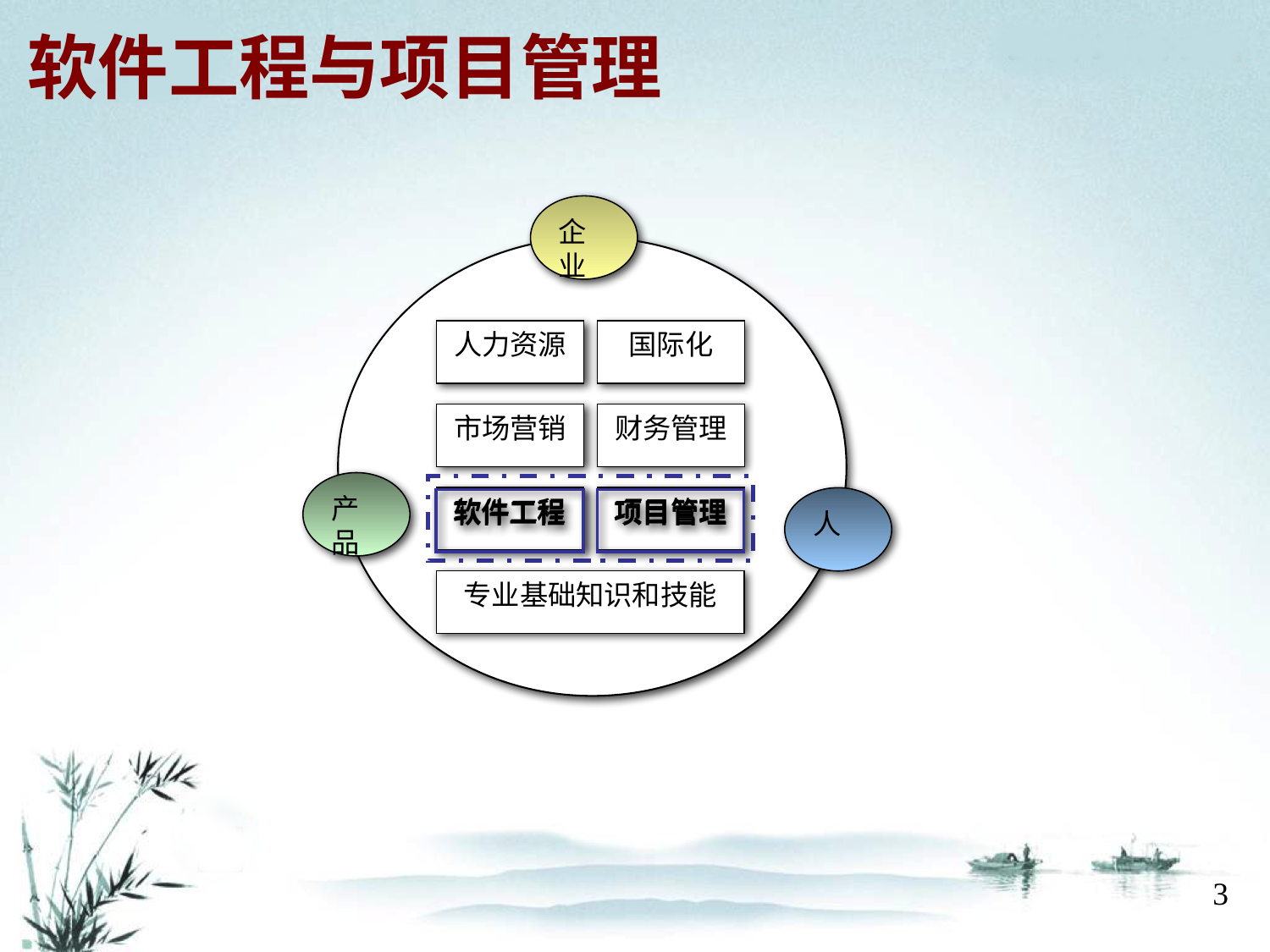

# 软件工程与项目管理

企业

人力资源
国际化
市场营销
财务管理
产品

软件工程
项目管理
人
软件工程
项目管理
专业基础知识和技能
3